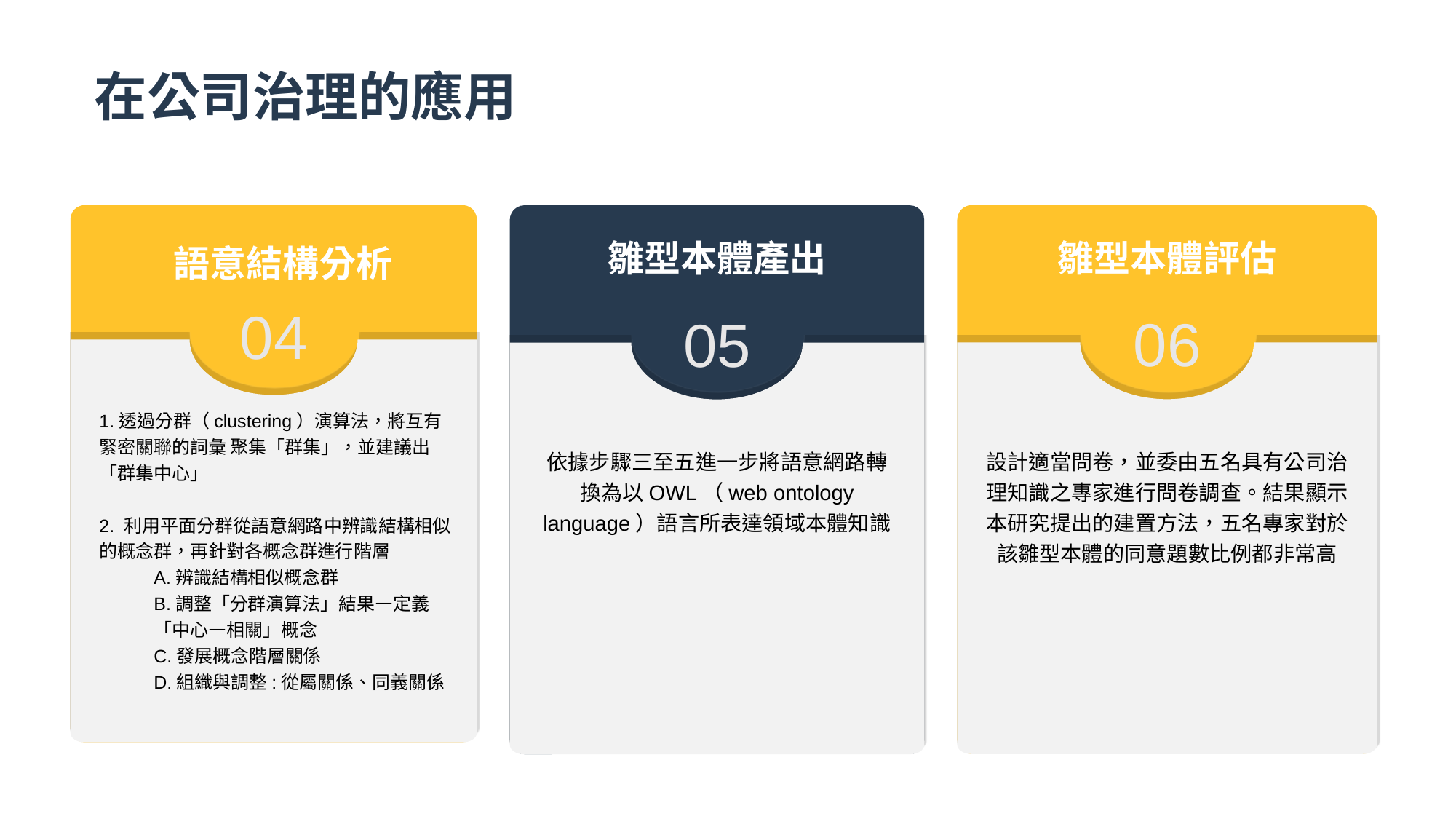

在公司治理的應用
 語意結構分析
04

1.透過分群（clustering）演算法，將互有緊密關聯的詞彙 聚集「群集」，並建議出「群集中心」

2. 利用平面分群從語意網路中辨識結構相似的概念群，再針對各概念群進行階層
A.辨識結構相似概念群
B.調整「分群演算法」結果―定義「中心―相關」概念
C.發展概念階層關係
D.組織與調整:從屬關係、同義關係
雛型本體評估
06

設計適當問卷，並委由五名具有公司治理知識之專家進行問卷調查。結果顯示本研究提出的建置方法，五名專家對於該雛型本體的同意題數比例都非常高
雛型本體產出
05

依據步驟三至五進一步將語意網路轉換為以OWL（web ontology language）語言所表達領域本體知識